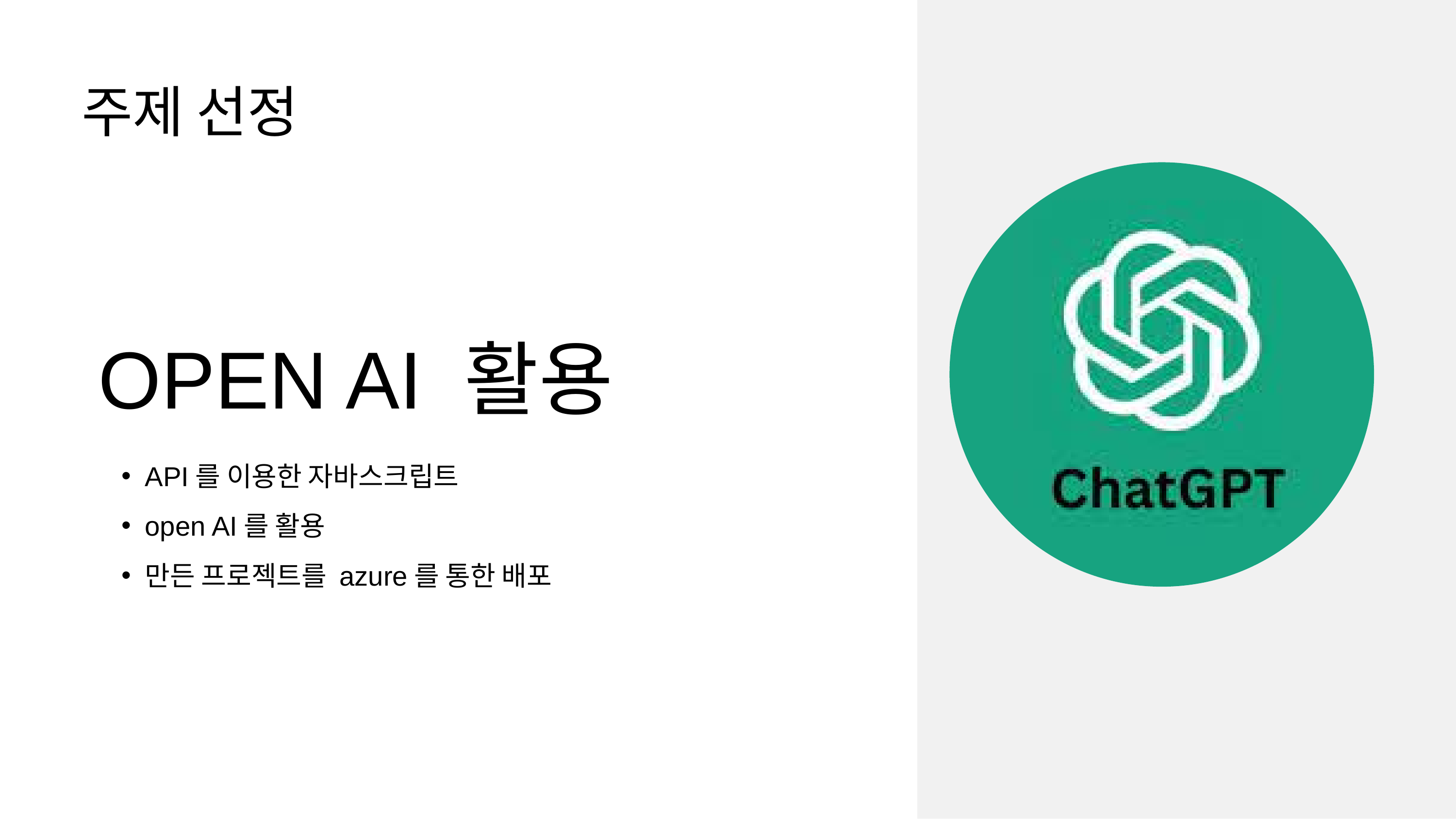

주제 선정

OPEN AI 활용
API를 이용한 자바스크립트
open AI를 활용
만든 프로젝트를 azure를 통한 배포